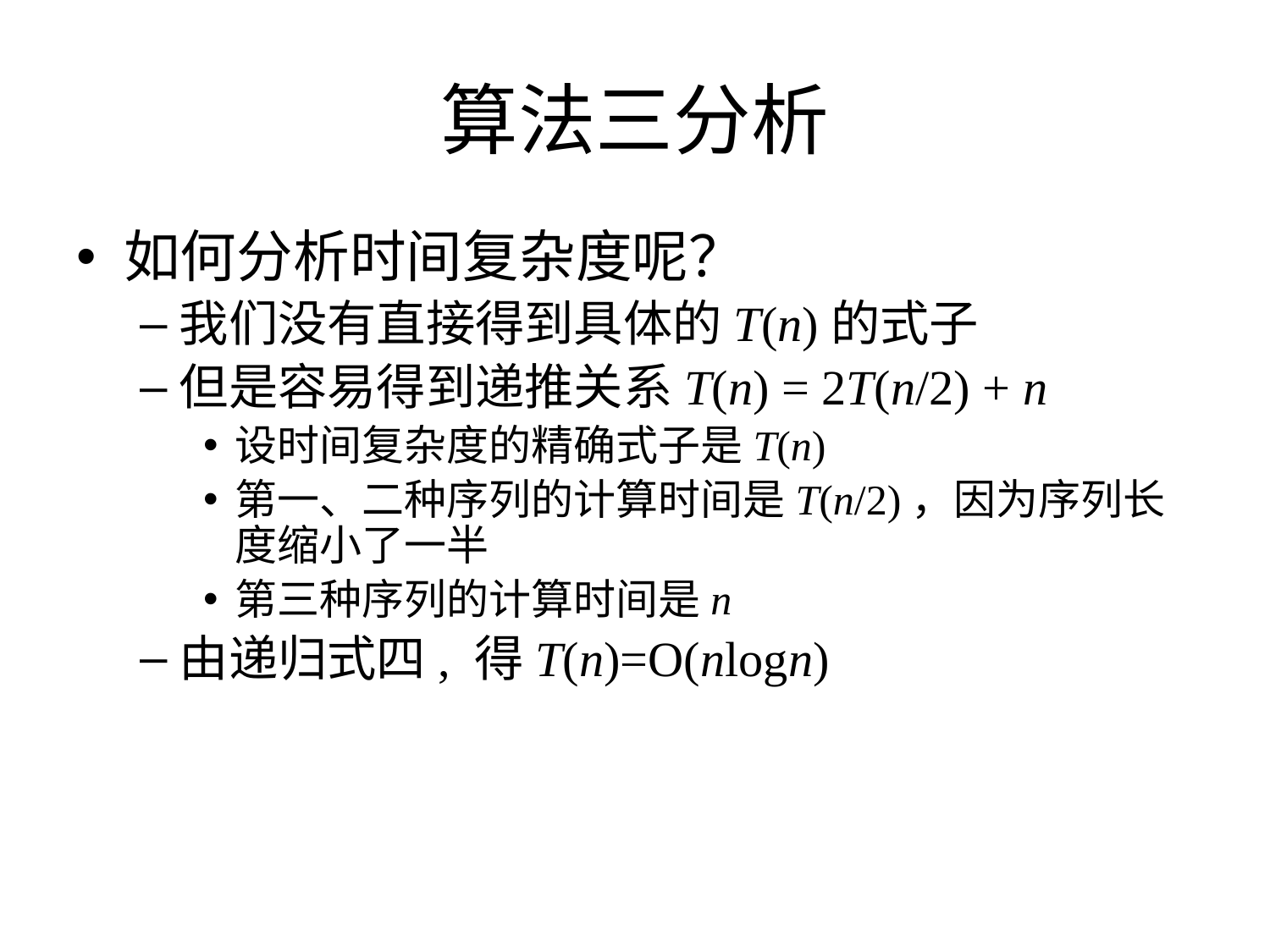

# 算法三分析
如何分析时间复杂度呢？
我们没有直接得到具体的T(n)的式子
但是容易得到递推关系T(n) = 2T(n/2) + n
设时间复杂度的精确式子是T(n)
第一、二种序列的计算时间是T(n/2)，因为序列长度缩小了一半
第三种序列的计算时间是n
由递归式四, 得T(n)=O(nlogn)